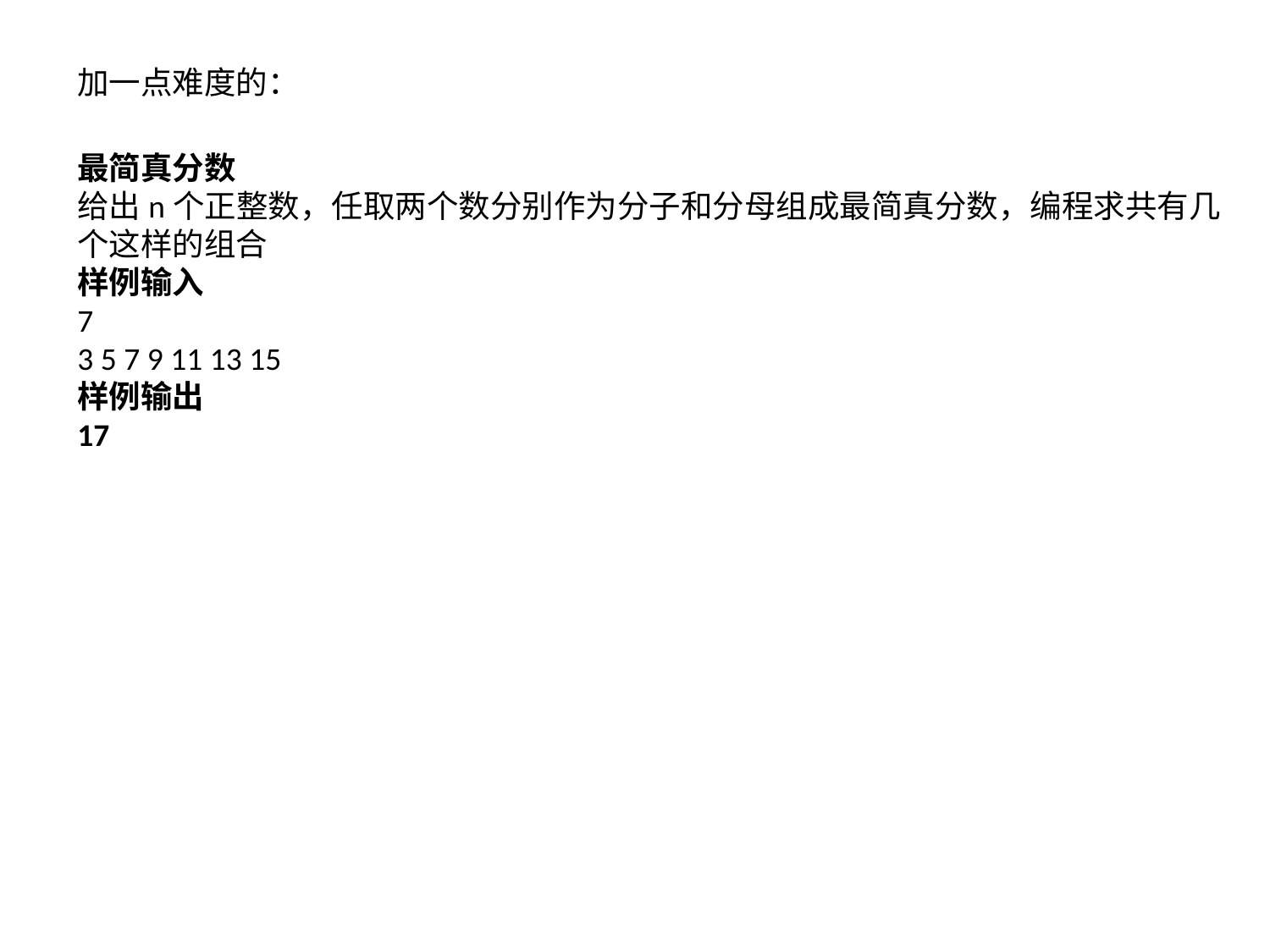

加一点难度的：
最简真分数
给出n个正整数，任取两个数分别作为分子和分母组成最简真分数，编程求共有几个这样的组合
样例输入
7
3 5 7 9 11 13 15
样例输出
17